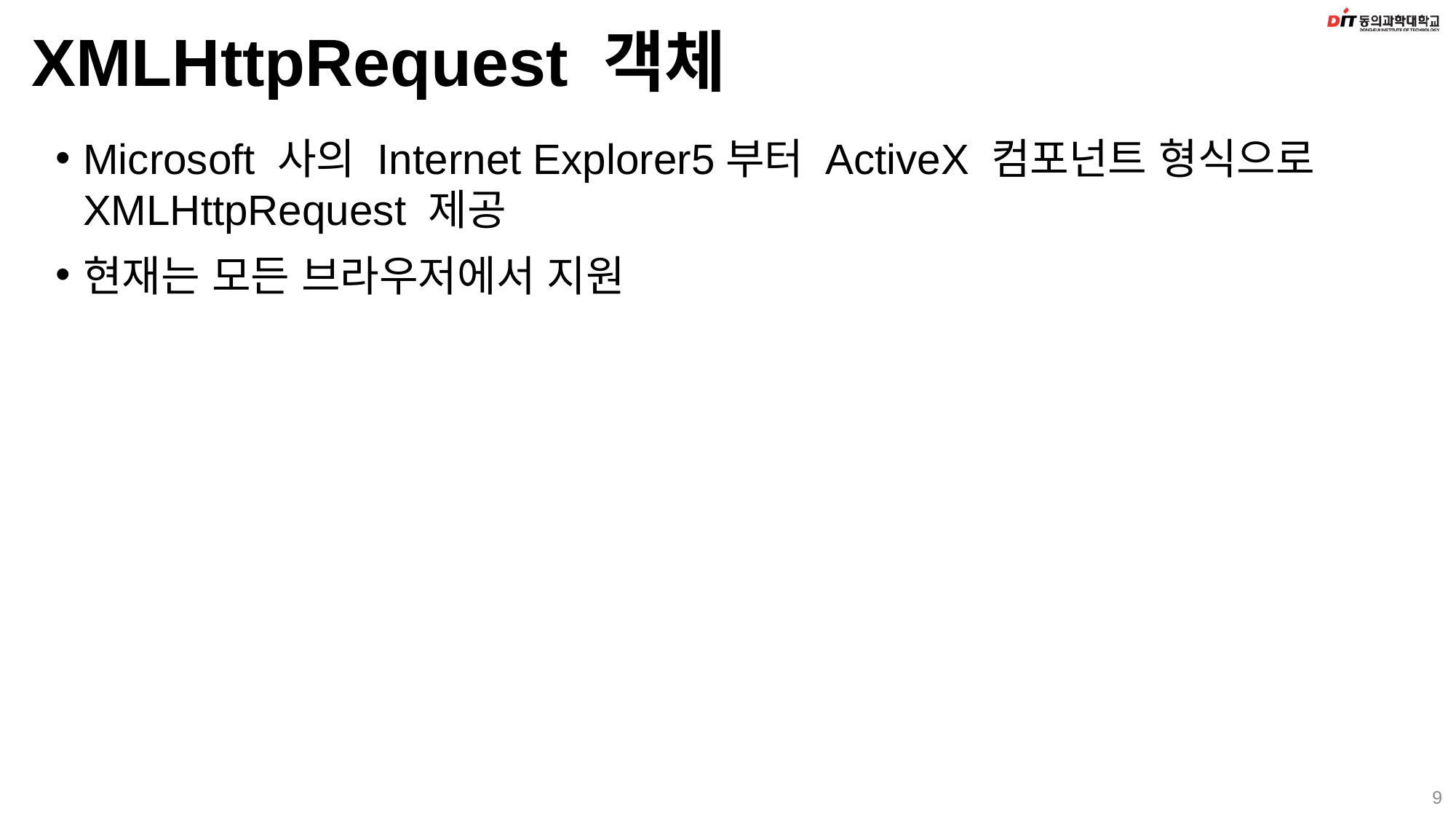

# XMLHttpRequest 객체
Microsoft 사의 Internet Explorer5부터 ActiveX 컴포넌트 형식으로 XMLHttpRequest 제공
현재는 모든 브라우저에서 지원

9